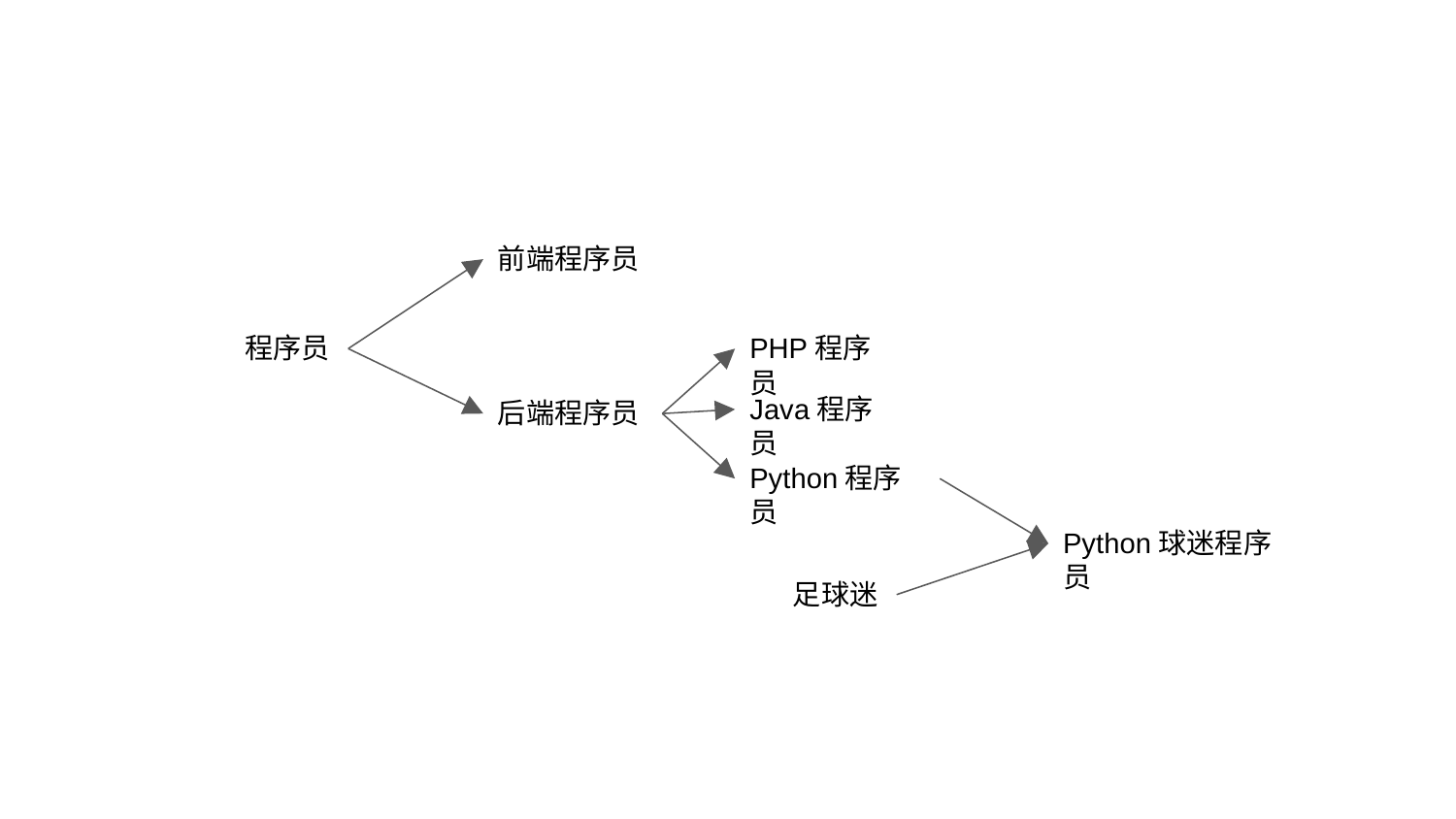

前端程序员
程序员
PHP程序员
Java程序员
后端程序员
Python程序员
Python球迷程序员
足球迷